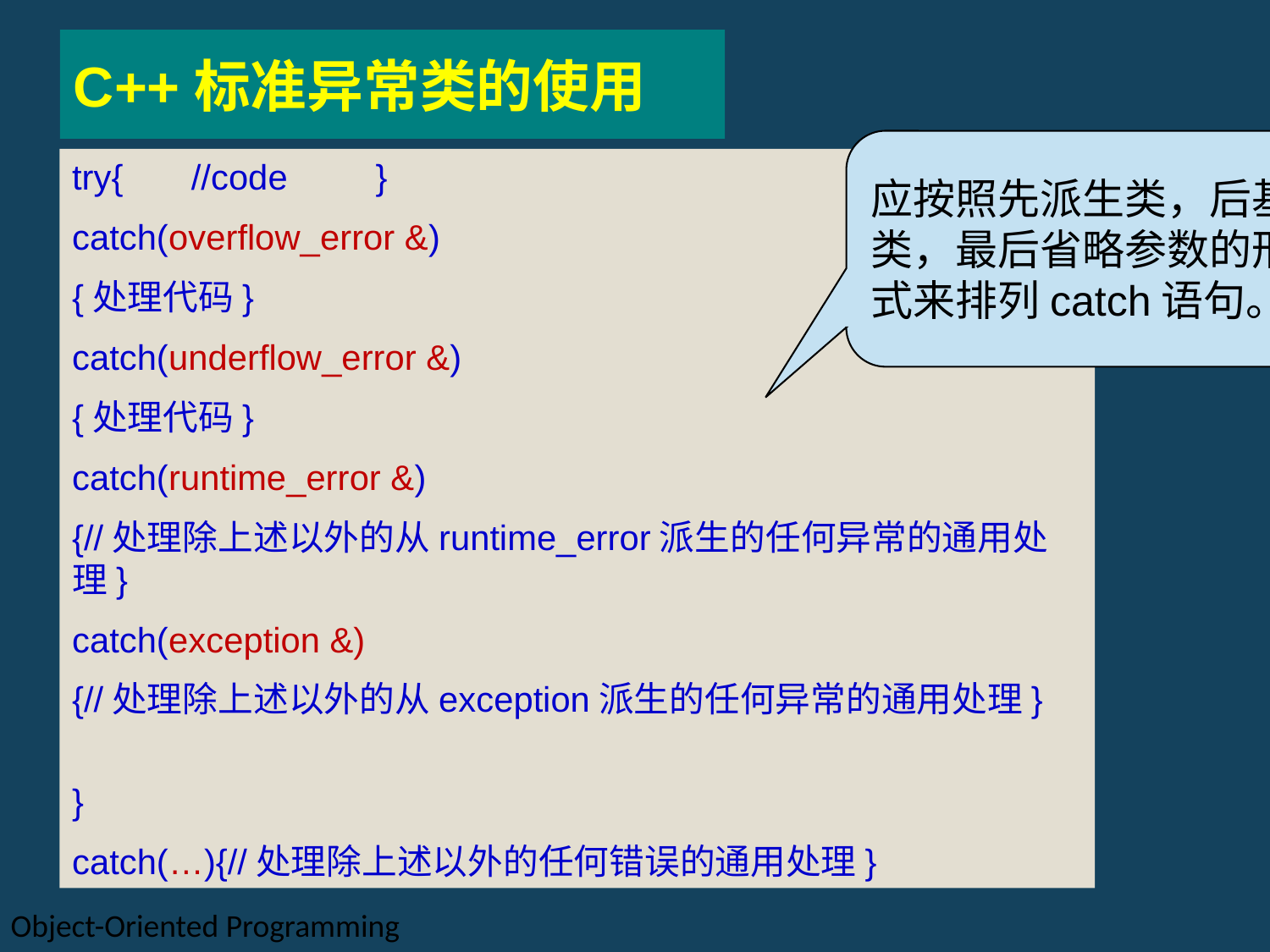

C++标准异常类的使用
应按照先派生类，后基类，最后省略参数的形式来排列catch语句。
try{       //code         }
catch(overflow_error &)
{处理代码}
catch(underflow_error &)
{处理代码}
catch(runtime_error &)
{//处理除上述以外的从runtime_error派生的任何异常的通用处理}
catch(exception &)
{//处理除上述以外的从exception派生的任何异常的通用处理}
}
catch(…){//处理除上述以外的任何错误的通用处理}
Object-Oriented Programming